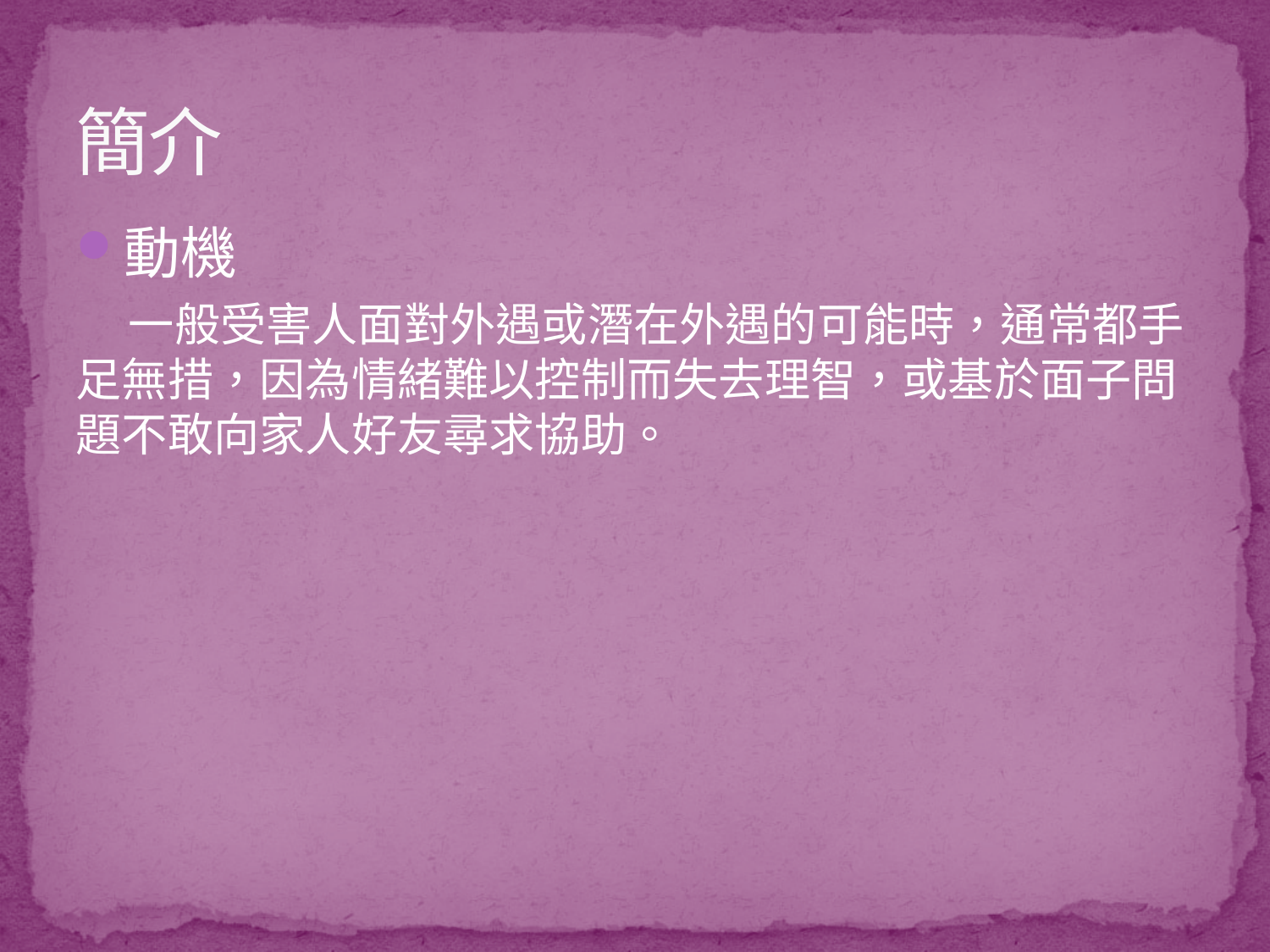

# 簡介
動機
    一般受害人面對外遇或潛在外遇的可能時，通常都手足無措，因為情緒難以控制而失去理智，或基於面子問題不敢向家人好友尋求協助。